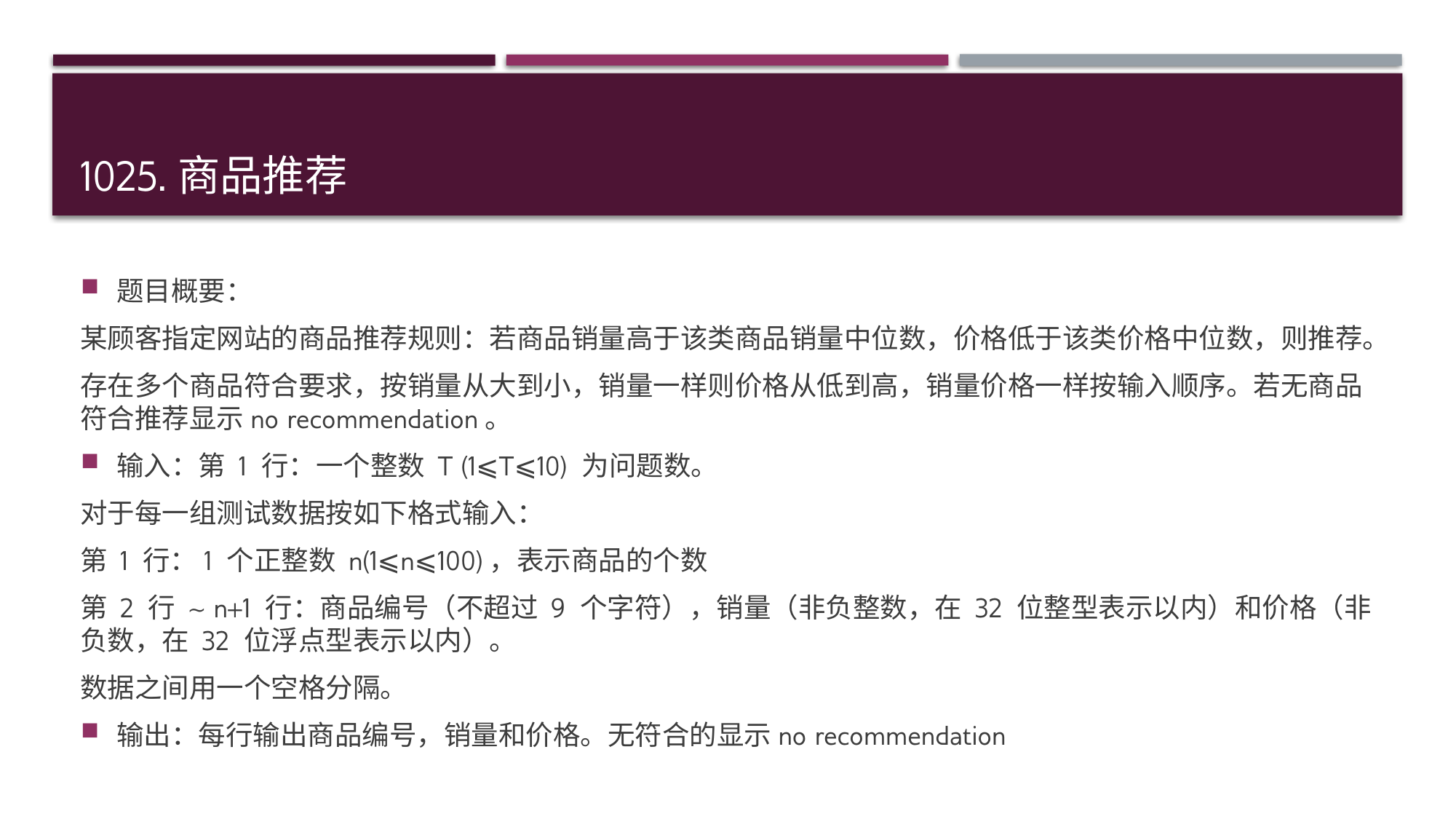

# 1025.商品推荐
题目概要：
某顾客指定网站的商品推荐规则：若商品销量高于该类商品销量中位数，价格低于该类价格中位数，则推荐。
存在多个商品符合要求，按销量从大到小，销量一样则价格从低到高，销量价格一样按输入顺序。若无商品符合推荐显示no recommendation。
输入：第 1 行：一个整数 T (1⩽T⩽10) 为问题数。
对于每一组测试数据按如下格式输入：
第 1 行：1 个正整数 n(1⩽n⩽100)，表示商品的个数
第 2 行 ~ n+1 行：商品编号（不超过 9 个字符），销量（非负整数，在 32 位整型表示以内）和价格（非负数，在 32 位浮点型表示以内）。
数据之间用一个空格分隔。
输出：每行输出商品编号，销量和价格。无符合的显示no recommendation